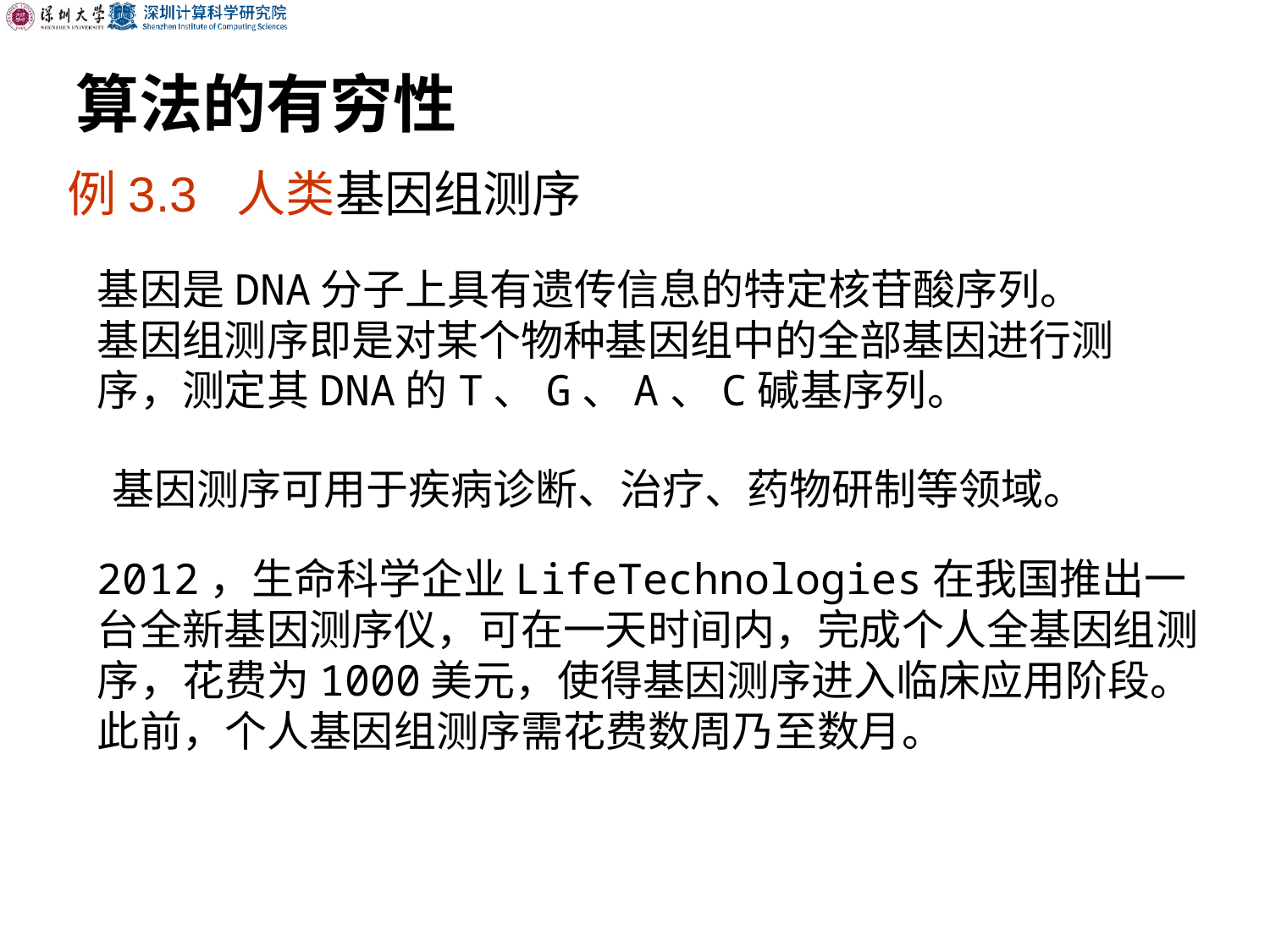

算法的有穷性
例3.3  人类基因组测序
基因是DNA分子上具有遗传信息的特定核苷酸序列。
基因组测序即是对某个物种基因组中的全部基因进行测序，测定其DNA的T、G、A、C碱基序列。
基因测序可用于疾病诊断、治疗、药物研制等领域。
2012，生命科学企业LifeTechnologies在我国推出一台全新基因测序仪，可在一天时间内，完成个人全基因组测序，花费为1000美元，使得基因测序进入临床应用阶段。此前，个人基因组测序需花费数周乃至数月。